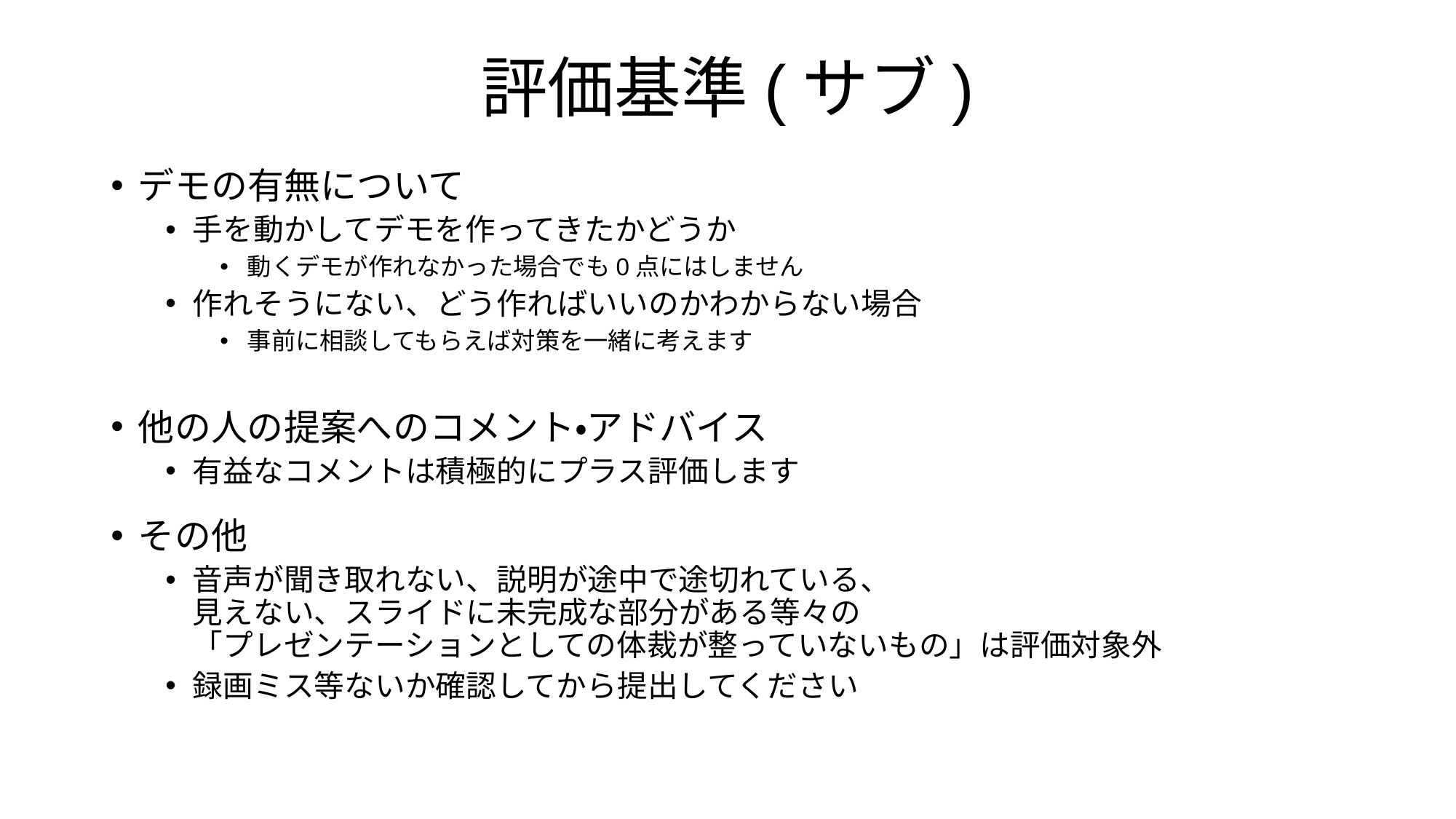

# 評価基準(サブ)
デモの有無について
手を動かしてデモを作ってきたかどうか
動くデモが作れなかった場合でも0点にはしません
作れそうにない、どう作ればいいのかわからない場合
事前に相談してもらえば対策を一緒に考えます

他の人の提案へのコメント・アドバイス
有益なコメントは積極的にプラス評価します

その他
音声が聞き取れない、説明が途中で途切れている、
見えない、スライドに未完成な部分がある等々の
「プレゼンテーションとしての体裁が整っていないもの」は評価対象外
録画ミス等ないか確認してから提出してください